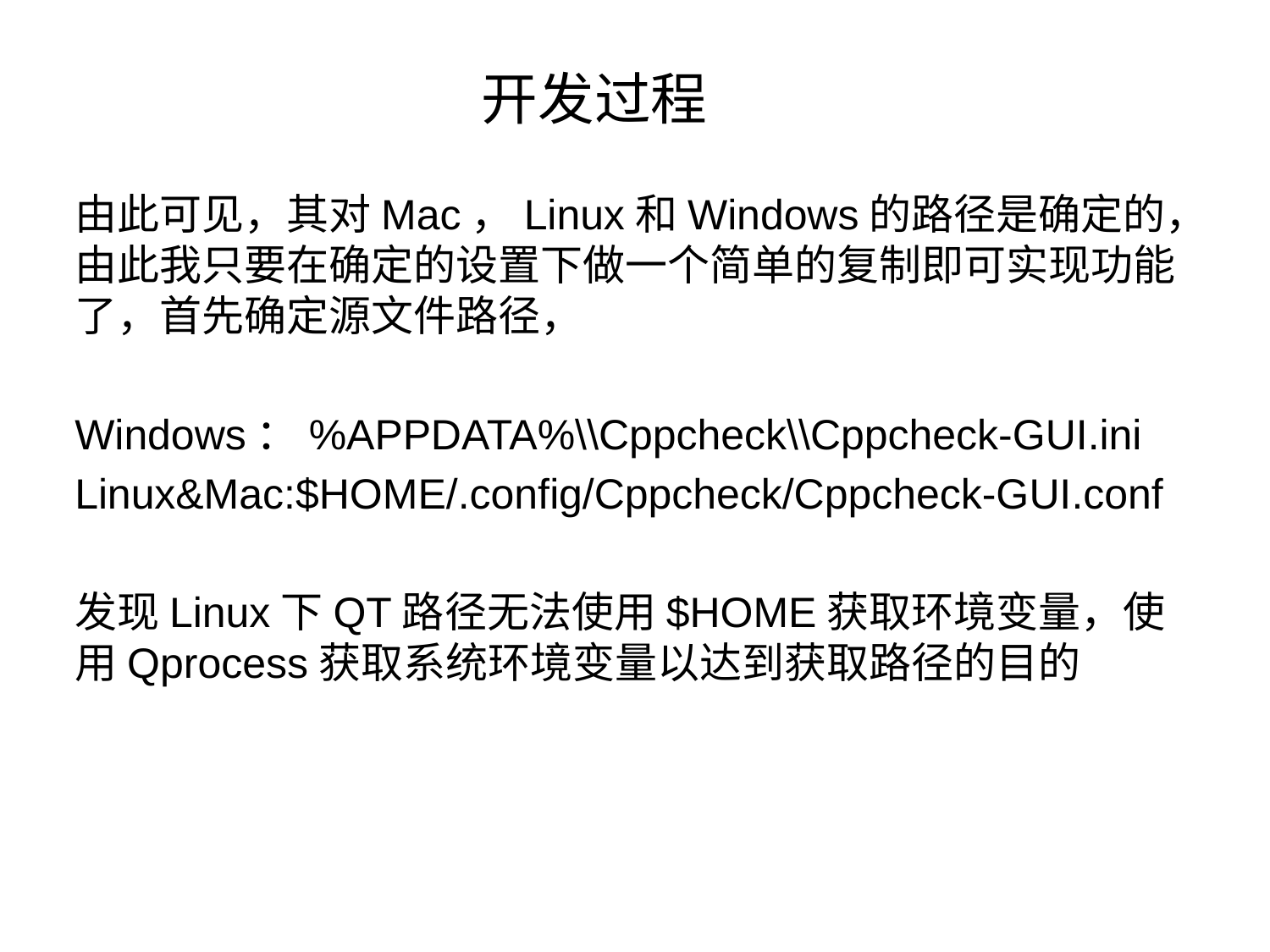

# 开发过程
由此可见，其对Mac，Linux和Windows的路径是确定的，由此我只要在确定的设置下做一个简单的复制即可实现功能了，首先确定源文件路径，

Windows：%APPDATA%\\Cppcheck\\Cppcheck-GUI.ini
Linux&Mac:$HOME/.config/Cppcheck/Cppcheck-GUI.conf

发现Linux下QT路径无法使用$HOME获取环境变量，使用Qprocess获取系统环境变量以达到获取路径的目的